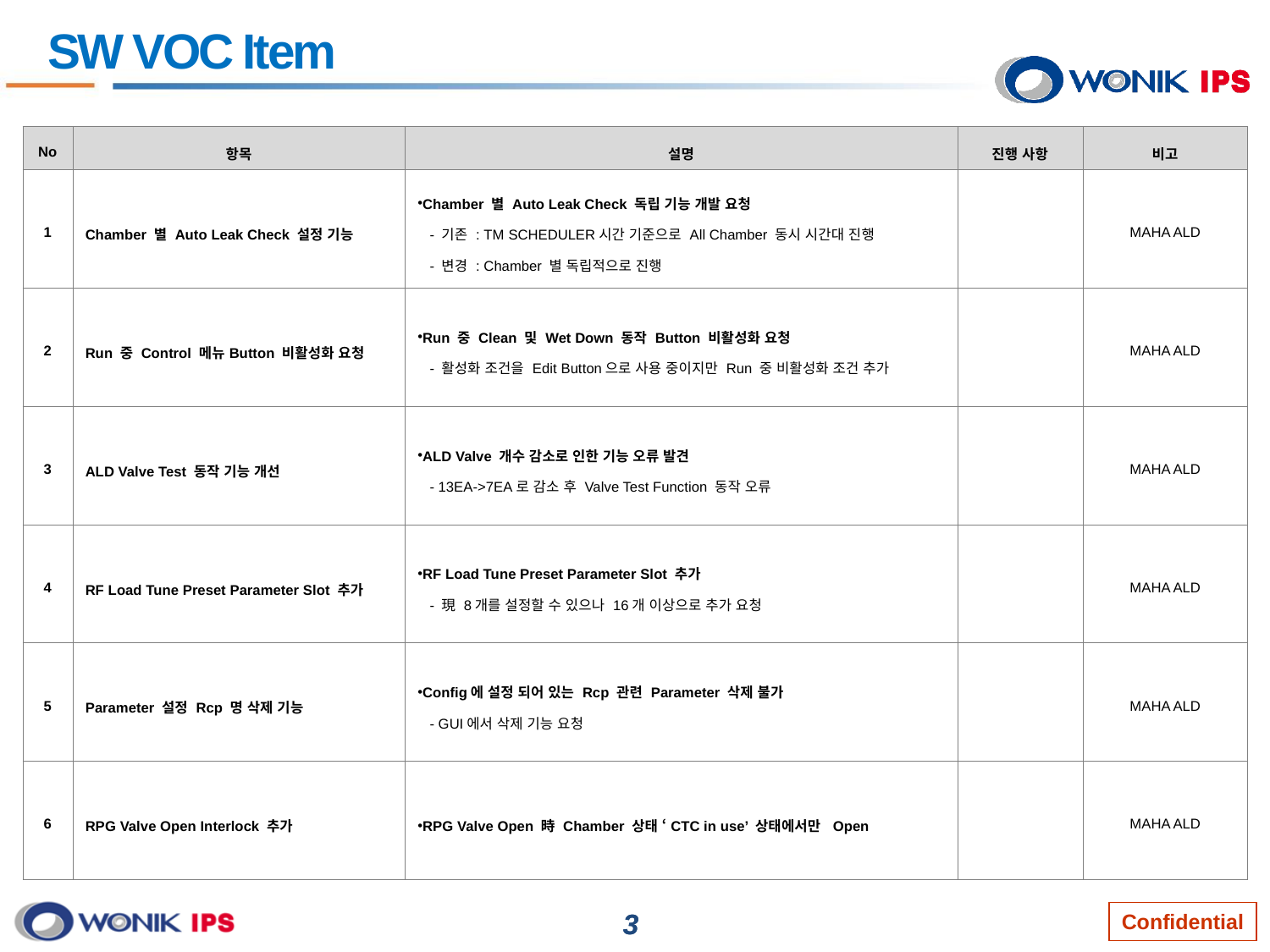

# SW VOC Item
| No | 항목 | 설명 | 진행 사항 | 비고 |
| --- | --- | --- | --- | --- |
| 1 | Chamber 별 Auto Leak Check 설정 기능 | Chamber 별 Auto Leak Check 독립 기능 개발 요청 - 기존 : TM SCHEDULER시간 기준으로 All Chamber 동시 시간대 진행 - 변경 : Chamber 별 독립적으로 진행 |  | MAHA ALD |
| 2 | Run 중 Control 메뉴Button 비활성화 요청 | Run 중 Clean 및 Wet Down 동작 Button 비활성화 요청 - 활성화 조건을 Edit Button으로 사용 중이지만 Run 중 비활성화 조건 추가 |  | MAHA ALD |
| 3 | ALD Valve Test 동작 기능 개선 | ALD Valve 개수 감소로 인한 기능 오류 발견 - 13EA->7EA로 감소 후 Valve Test Function 동작 오류 |  | MAHA ALD |
| 4 | RF Load Tune Preset Parameter Slot 추가 | RF Load Tune Preset Parameter Slot 추가 - 現 8개를 설정할 수 있으나 16개 이상으로 추가 요청 |  | MAHA ALD |
| 5 | Parameter 설정 Rcp 명 삭제 기능 | Config에 설정 되어 있는 Rcp 관련 Parameter 삭제 불가 - GUI에서 삭제 기능 요청 |  | MAHA ALD |
| 6 | RPG Valve Open Interlock 추가 | RPG Valve Open 時 Chamber 상태 ‘CTC in use’ 상태에서만 Open |  | MAHA ALD |